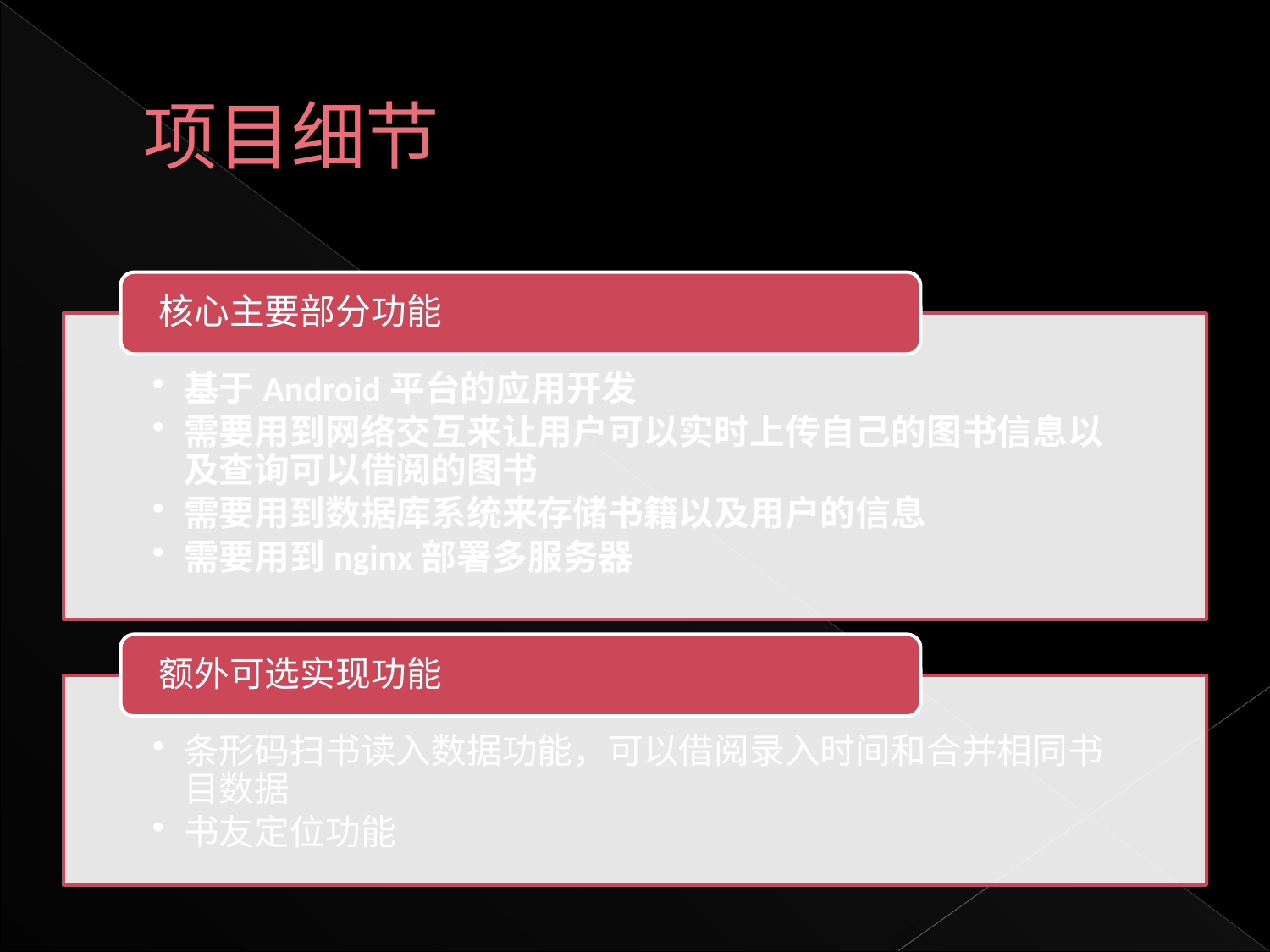

# 项目细节
基于Android平台的应用开发
需要用到网络交互来让用户可以实时上传自己的图书信息以及查询可以借阅的图书
需要用到数据库系统来存储书籍以及用户的信息
需要用到nginx部署多服务器
核心主要部分功能
条形码扫书读入数据功能，可以借阅录入时间和合并相同书目数据
书友定位功能
额外可选实现功能